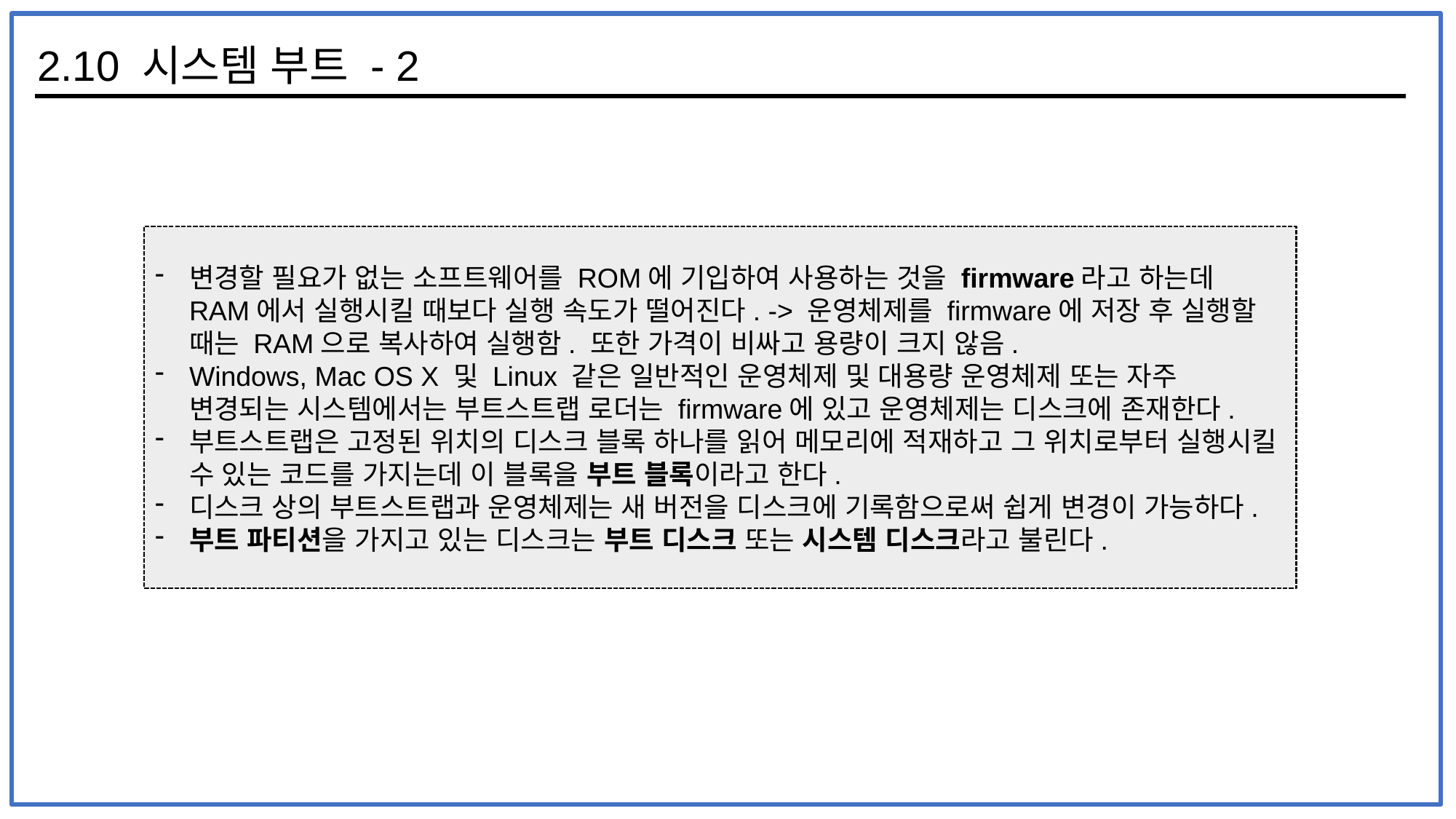

2.10 시스템 부트 - 2
변경할 필요가 없는 소프트웨어를 ROM에 기입하여 사용하는 것을 firmware라고 하는데 RAM에서 실행시킬 때보다 실행 속도가 떨어진다. -> 운영체제를 firmware에 저장 후 실행할 때는 RAM으로 복사하여 실행함. 또한 가격이 비싸고 용량이 크지 않음.
Windows, Mac OS X 및 Linux 같은 일반적인 운영체제 및 대용량 운영체제 또는 자주 변경되는 시스템에서는 부트스트랩 로더는 firmware에 있고 운영체제는 디스크에 존재한다.
부트스트랩은 고정된 위치의 디스크 블록 하나를 읽어 메모리에 적재하고 그 위치로부터 실행시킬 수 있는 코드를 가지는데 이 블록을 부트 블록이라고 한다.
디스크 상의 부트스트랩과 운영체제는 새 버전을 디스크에 기록함으로써 쉽게 변경이 가능하다.
부트 파티션을 가지고 있는 디스크는 부트 디스크 또는 시스템 디스크라고 불린다.